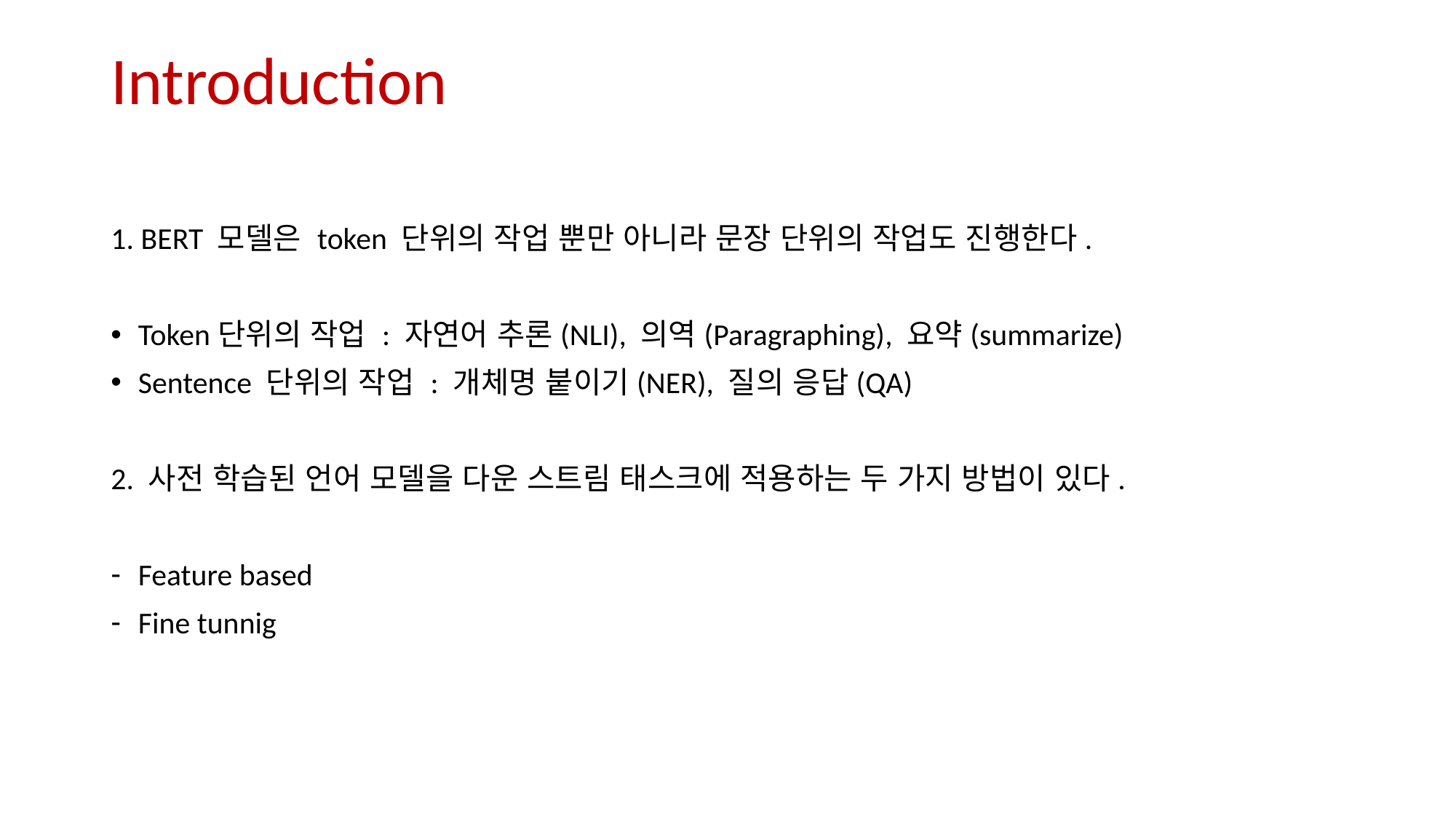

# Introduction
1. BERT 모델은 token 단위의 작업 뿐만 아니라 문장 단위의 작업도 진행한다.

Token단위의 작업 : 자연어 추론(NLI), 의역(Paragraphing), 요약(summarize)
Sentence 단위의 작업 : 개체명 붙이기(NER), 질의 응답(QA)

2. 사전 학습된 언어 모델을 다운 스트림 태스크에 적용하는 두 가지 방법이 있다.

Feature based
Fine tunnig